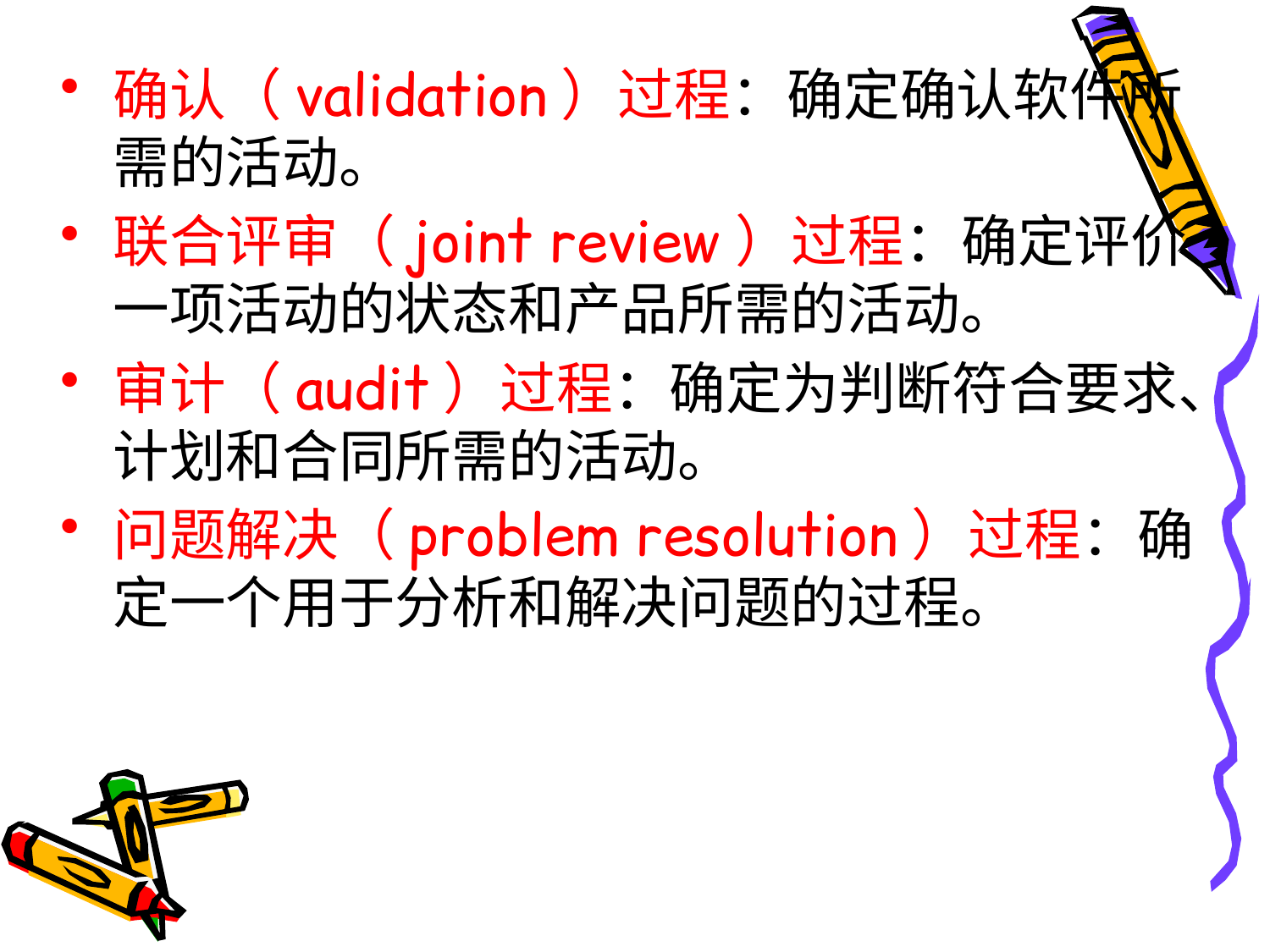

确认（validation）过程：确定确认软件所需的活动。
联合评审（joint review）过程：确定评价一项活动的状态和产品所需的活动。
审计（audit）过程：确定为判断符合要求、计划和合同所需的活动。
问题解决（problem resolution）过程：确定一个用于分析和解决问题的过程。